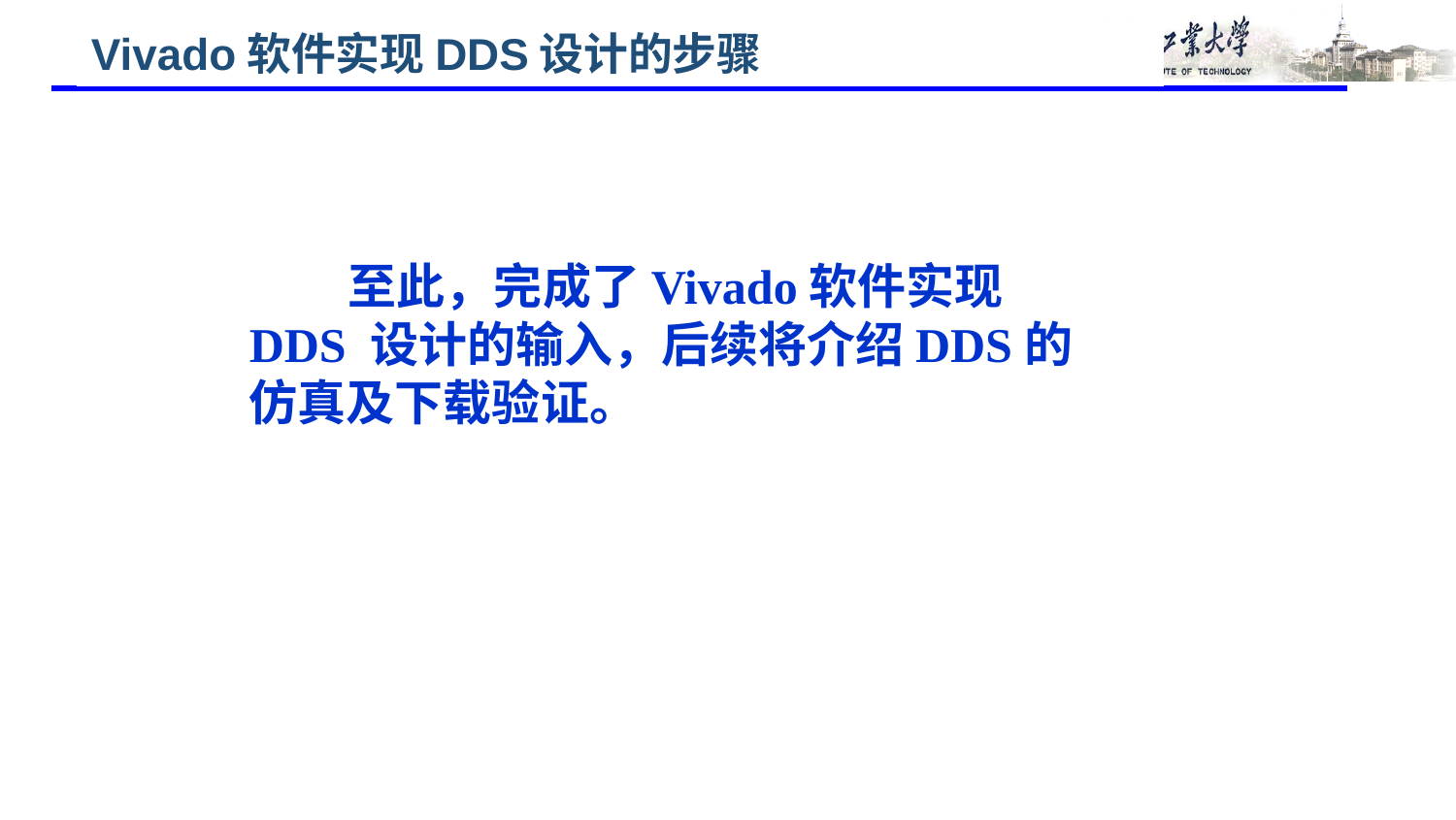

Vivado软件实现DDS设计的步骤

        至此，完成了Vivado软件实现DDS 设计的输入，后续将介绍DDS的仿真及下载验证。